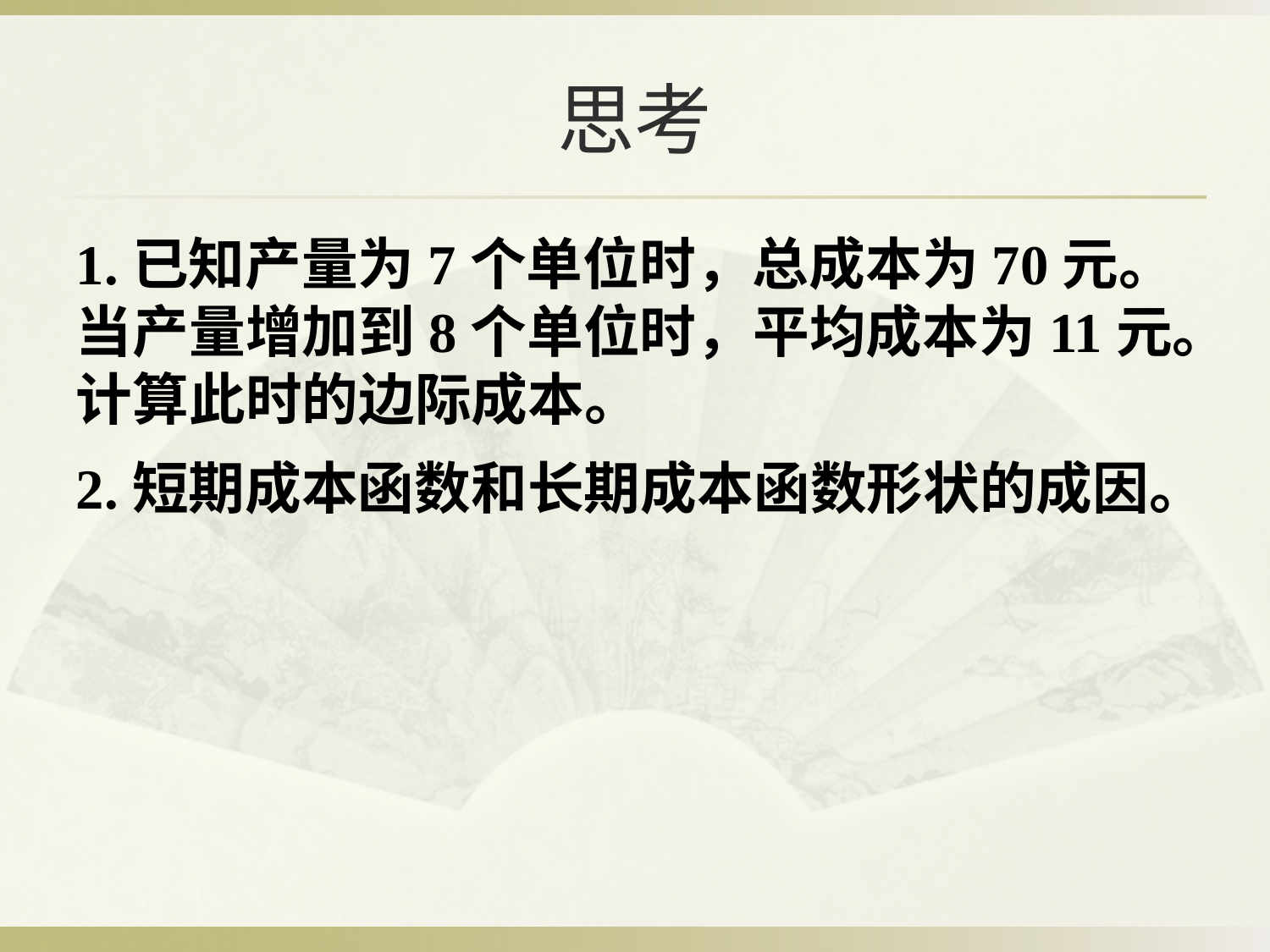

# 思考
1.已知产量为7个单位时，总成本为70元。当产量增加到8个单位时，平均成本为11元。计算此时的边际成本。
2.短期成本函数和长期成本函数形状的成因。